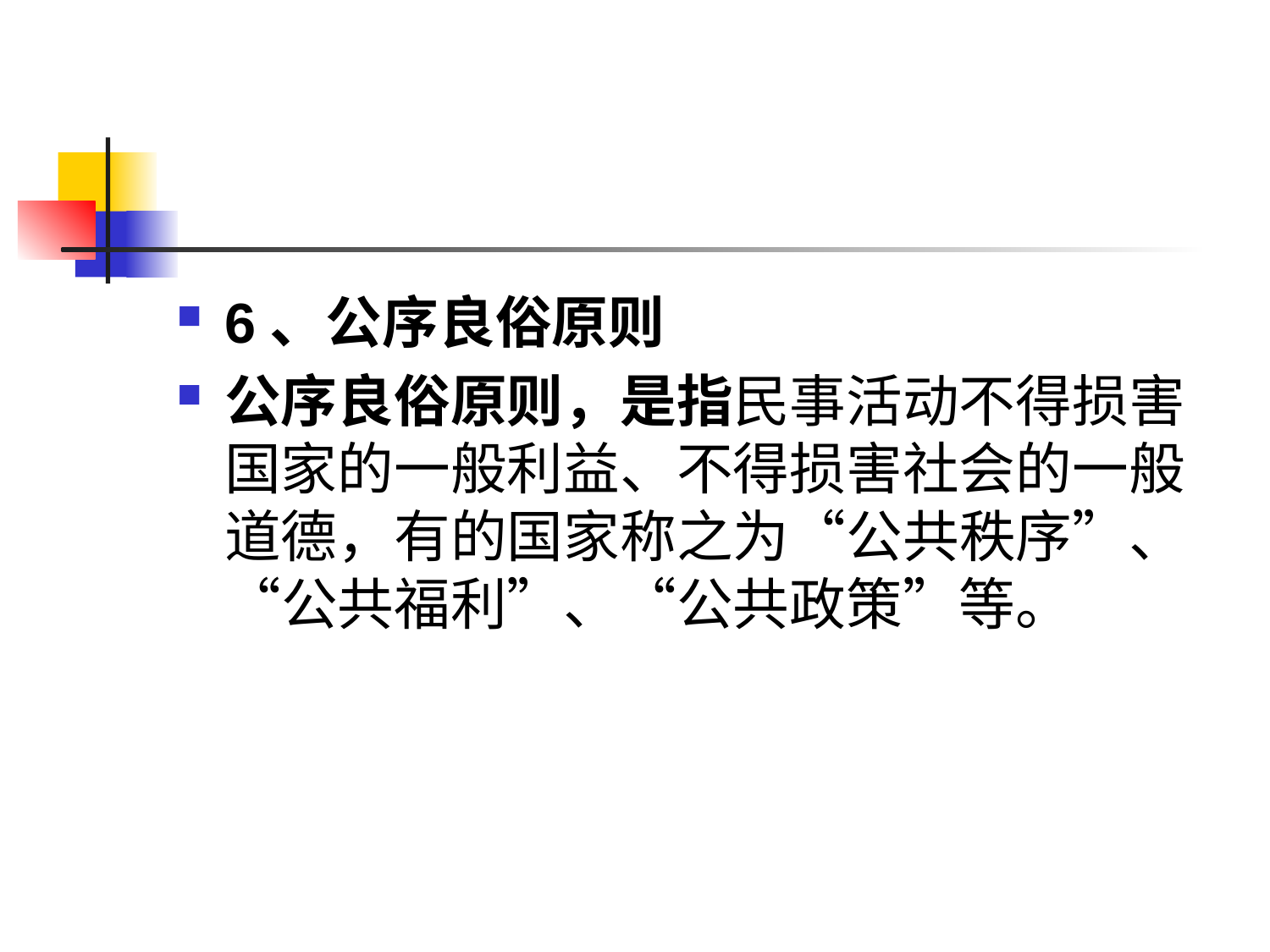

#
6、公序良俗原则
公序良俗原则，是指民事活动不得损害国家的一般利益、不得损害社会的一般道德，有的国家称之为“公共秩序”、“公共福利”、“公共政策”等。